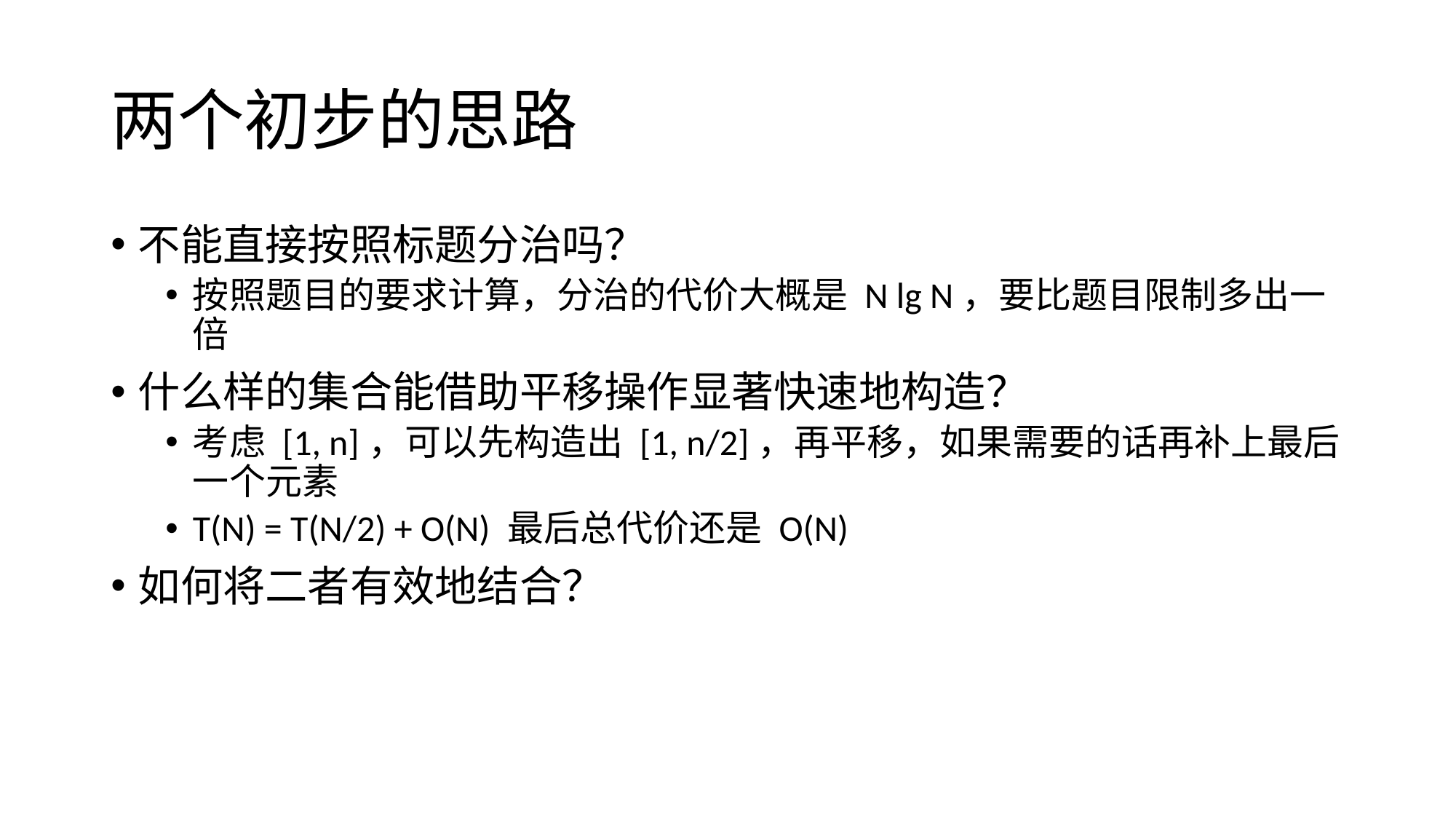

# 两个初步的思路
不能直接按照标题分治吗？
按照题目的要求计算，分治的代价大概是 N lg N，要比题目限制多出一倍
什么样的集合能借助平移操作显著快速地构造？
考虑 [1, n]，可以先构造出 [1, n/2]，再平移，如果需要的话再补上最后一个元素
T(N) = T(N/2) + O(N) 最后总代价还是 O(N)
如何将二者有效地结合？